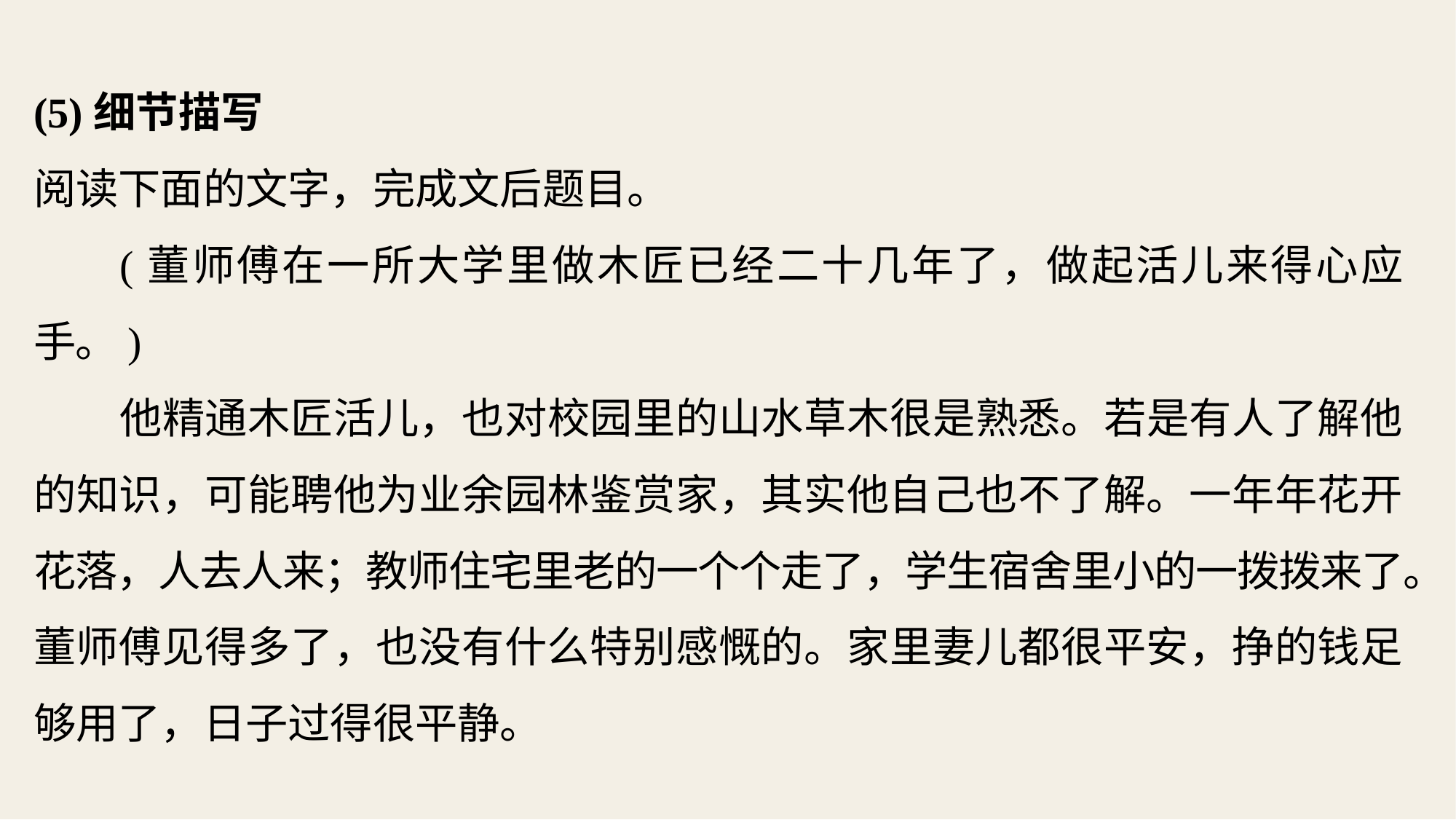

(5)细节描写
阅读下面的文字，完成文后题目。
(董师傅在一所大学里做木匠已经二十几年了，做起活儿来得心应手。)
他精通木匠活儿，也对校园里的山水草木很是熟悉。若是有人了解他的知识，可能聘他为业余园林鉴赏家，其实他自己也不了解。一年年花开花落，人去人来；教师住宅里老的一个个走了，学生宿舍里小的一拨拨来了。董师傅见得多了，也没有什么特别感慨的。家里妻儿都很平安，挣的钱足够用了，日子过得很平静。